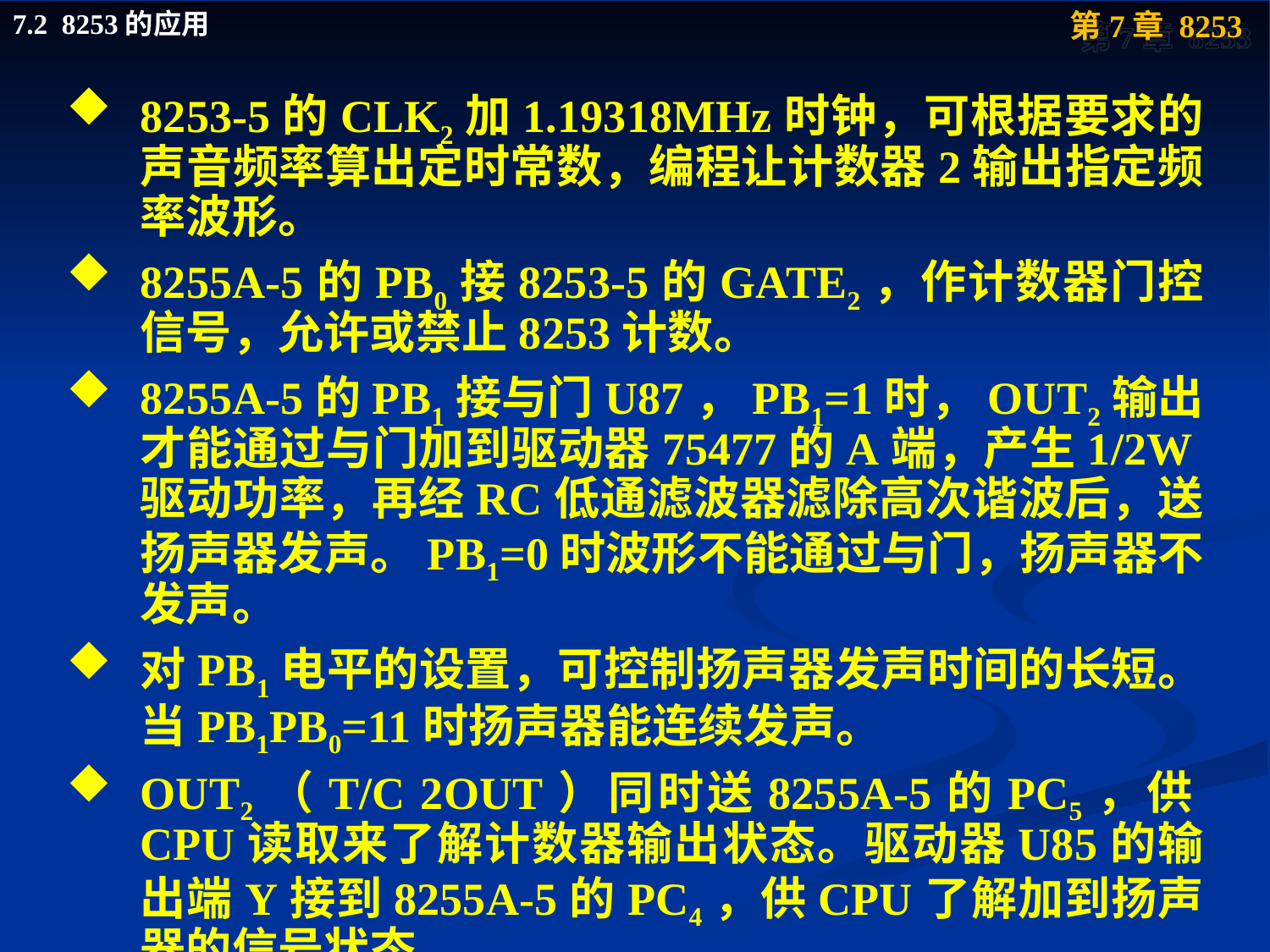

8253-5的CLK2加1.19318MHz时钟，可根据要求的声音频率算出定时常数，编程让计数器2输出指定频率波形。
8255A-5的PB0接8253-5的GATE2，作计数器门控信号，允许或禁止8253计数。
8255A-5的PB1接与门U87，PB1=1时，OUT2输出才能通过与门加到驱动器75477的A端，产生1/2W驱动功率，再经RC低通滤波器滤除高次谐波后，送扬声器发声。PB1=0时波形不能通过与门，扬声器不发声。
对PB1电平的设置，可控制扬声器发声时间的长短。当PB1PB0=11时扬声器能连续发声。
OUT2（T/C 2OUT）同时送8255A-5的PC5，供CPU读取来了解计数器输出状态。驱动器U85的输出端Y接到8255A-5的PC4，供CPU了解加到扬声器的信号状态。